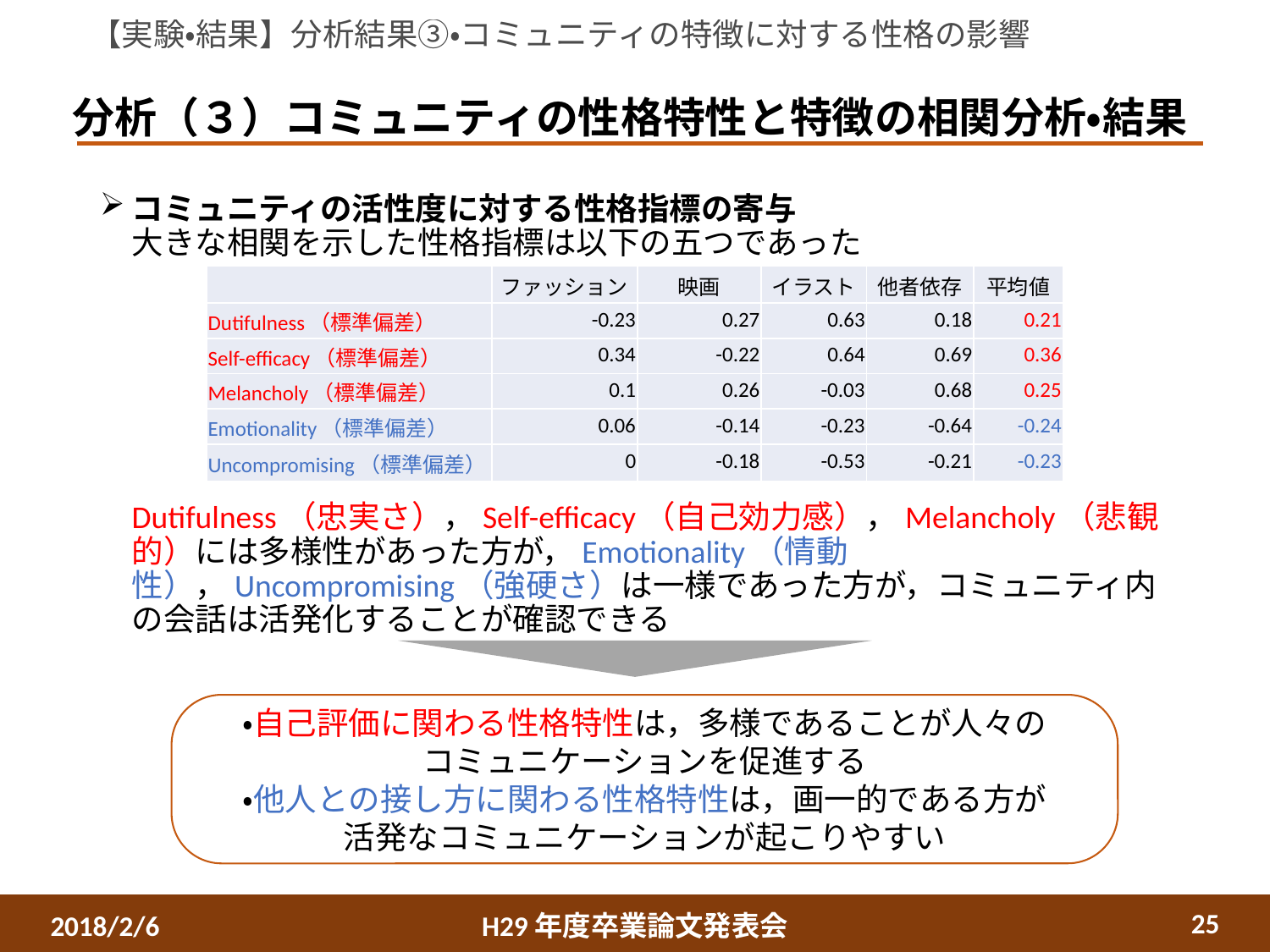

【実験・結果】分析結果③・コミュニティの特徴に対する性格の影響

# 分析（３）コミュニティの性格特性と特徴の相関分析・結果
コミュニティの活性度に対する性格指標の寄与
大きな相関を示した性格指標は以下の五つであった
Dutifulness（忠実さ），Self-efficacy（自己効力感），Melancholy（悲観的）には多様性があった方が，Emotionality（情動性），Uncompromising（強硬さ）は一様であった方が，コミュニティ内の会話は活発化することが確認できる

|  | ファッション | 映画 | イラスト | 他者依存 | 平均値 |
| --- | --- | --- | --- | --- | --- |
| Dutifulness（標準偏差） | -0.23 | 0.27 | 0.63 | 0.18 | 0.21 |
| Self-efficacy（標準偏差） | 0.34 | -0.22 | 0.64 | 0.69 | 0.36 |
| Melancholy（標準偏差） | 0.1 | 0.26 | -0.03 | 0.68 | 0.25 |
| Emotionality（標準偏差） | 0.06 | -0.14 | -0.23 | -0.64 | -0.24 |
| Uncompromising（標準偏差） | 0 | -0.18 | -0.53 | -0.21 | -0.23 |

・自己評価に関わる性格特性は，多様であることが人々の
コミュニケーションを促進する
・他人との接し方に関わる性格特性は，画一的である方が
活発なコミュニケーションが起こりやすい
25
H29年度卒業論文発表会
2018/2/6